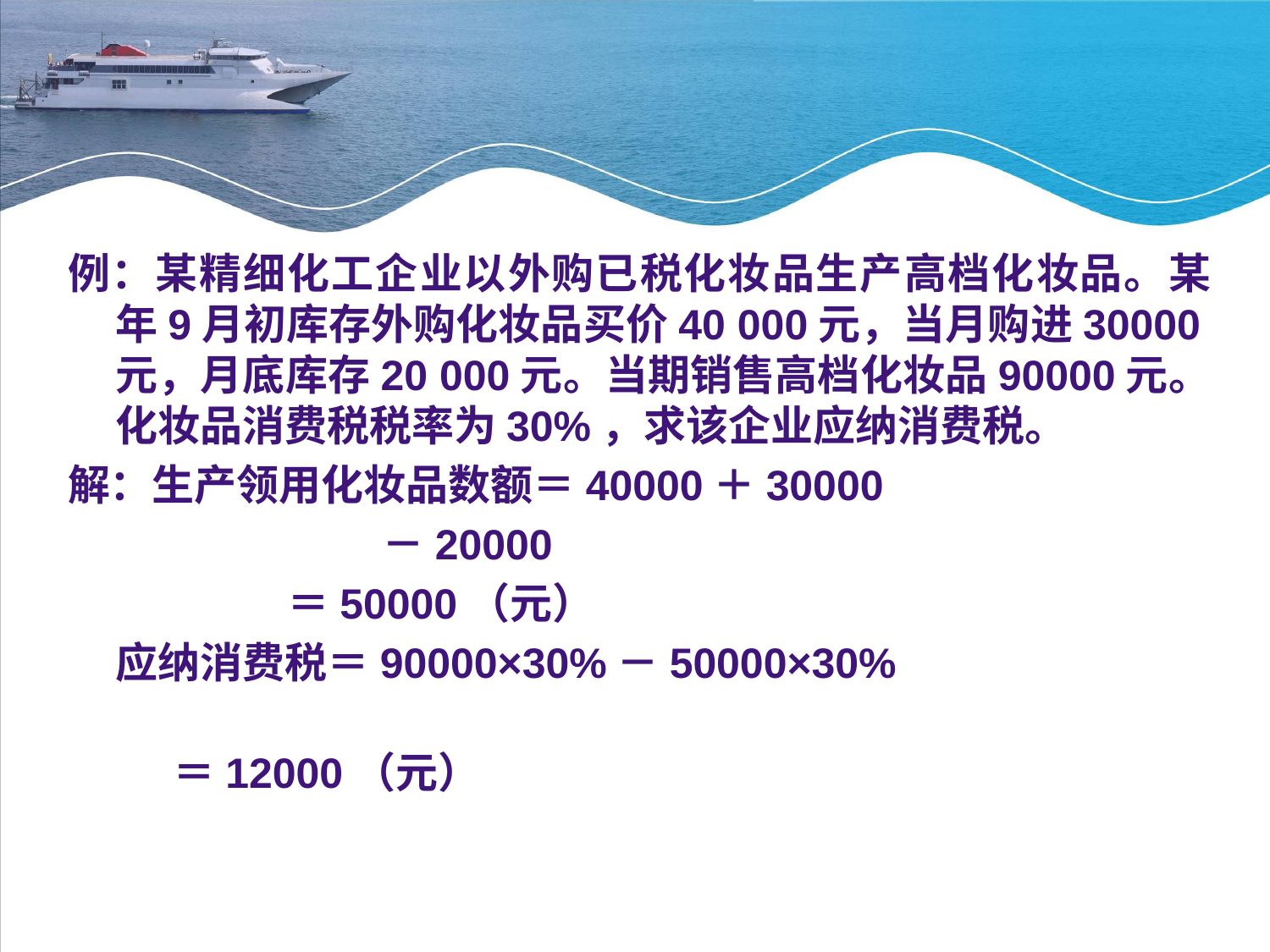

例：某精细化工企业以外购已税化妆品生产高档化妆品。某年9月初库存外购化妆品买价40 000元，当月购进30000元，月底库存20 000元。当期销售高档化妆品90000元。化妆品消费税税率为30%，求该企业应纳消费税。
解：生产领用化妆品数额＝40000＋30000
                                －20000
                      ＝50000（元）
    应纳消费税＝90000×30%－50000×30%
          ＝12000（元）